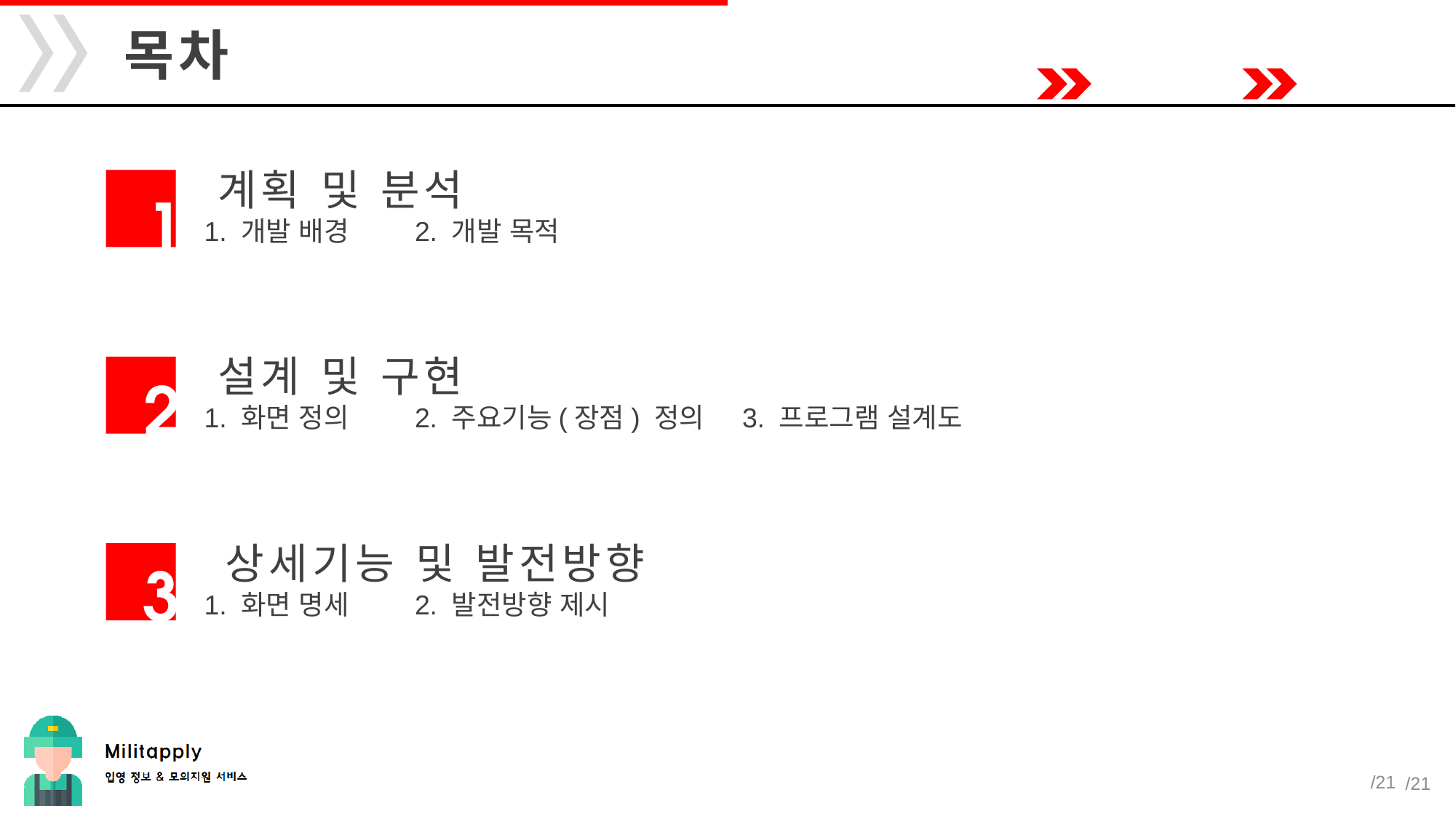

목차
계획 및 분석
 1. 개발 배경	2. 개발 목적

1
설계 및 구현
 1. 화면 정의	2. 주요기능(장점) 정의	3. 프로그램 설계도

2
상세기능 및 발전방향
 1. 화면 명세 	2. 발전방향 제시

3
/21
2